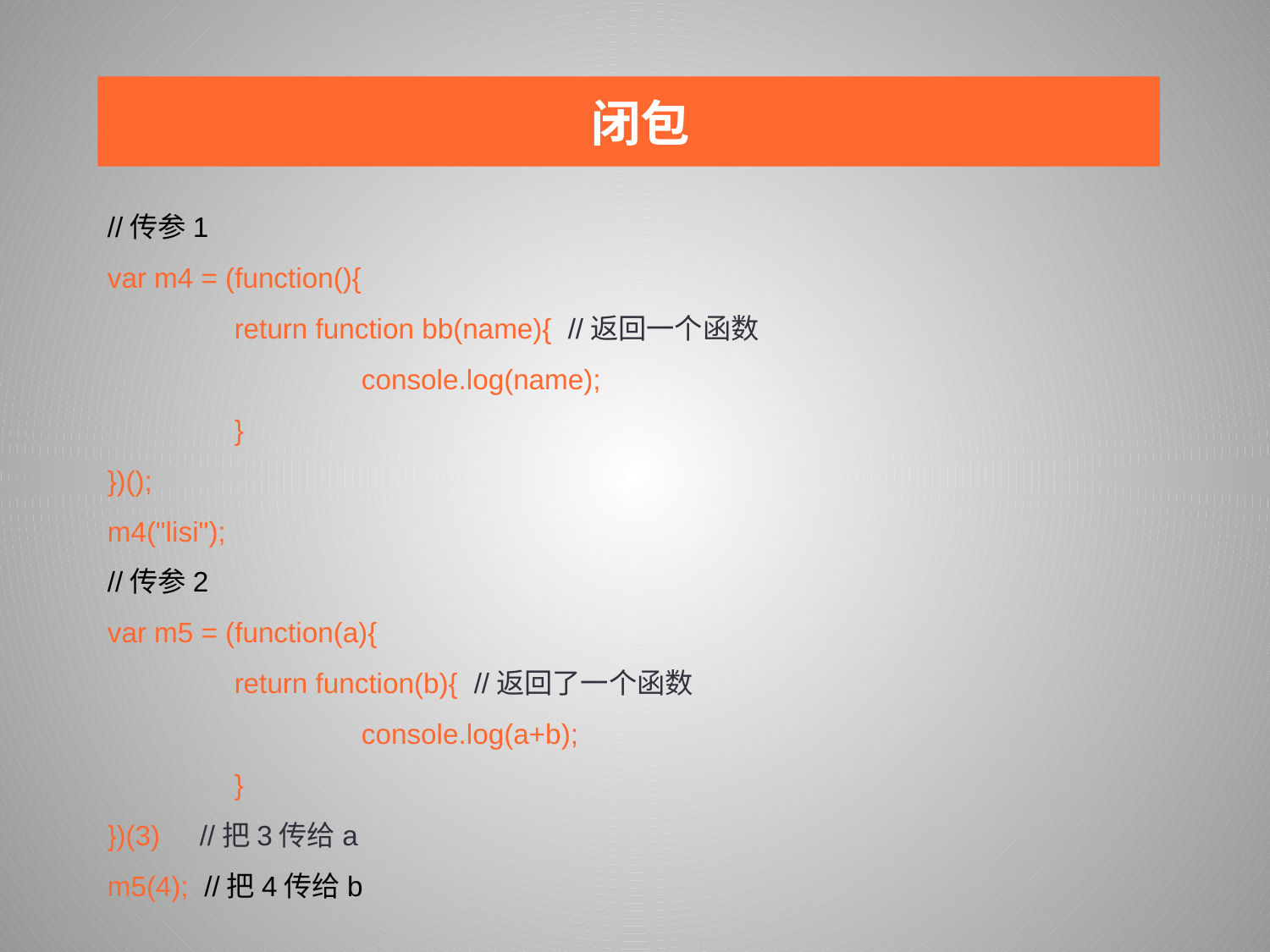

闭包
//传参1
var m4 = (function(){
	return function bb(name){  //返回一个函数
		console.log(name);
	}
})();
m4("lisi");
//传参2
var m5 = (function(a){
	return function(b){  //返回了一个函数
		console.log(a+b);
	}
})(3)     //把3传给a
m5(4);  //把4传给b